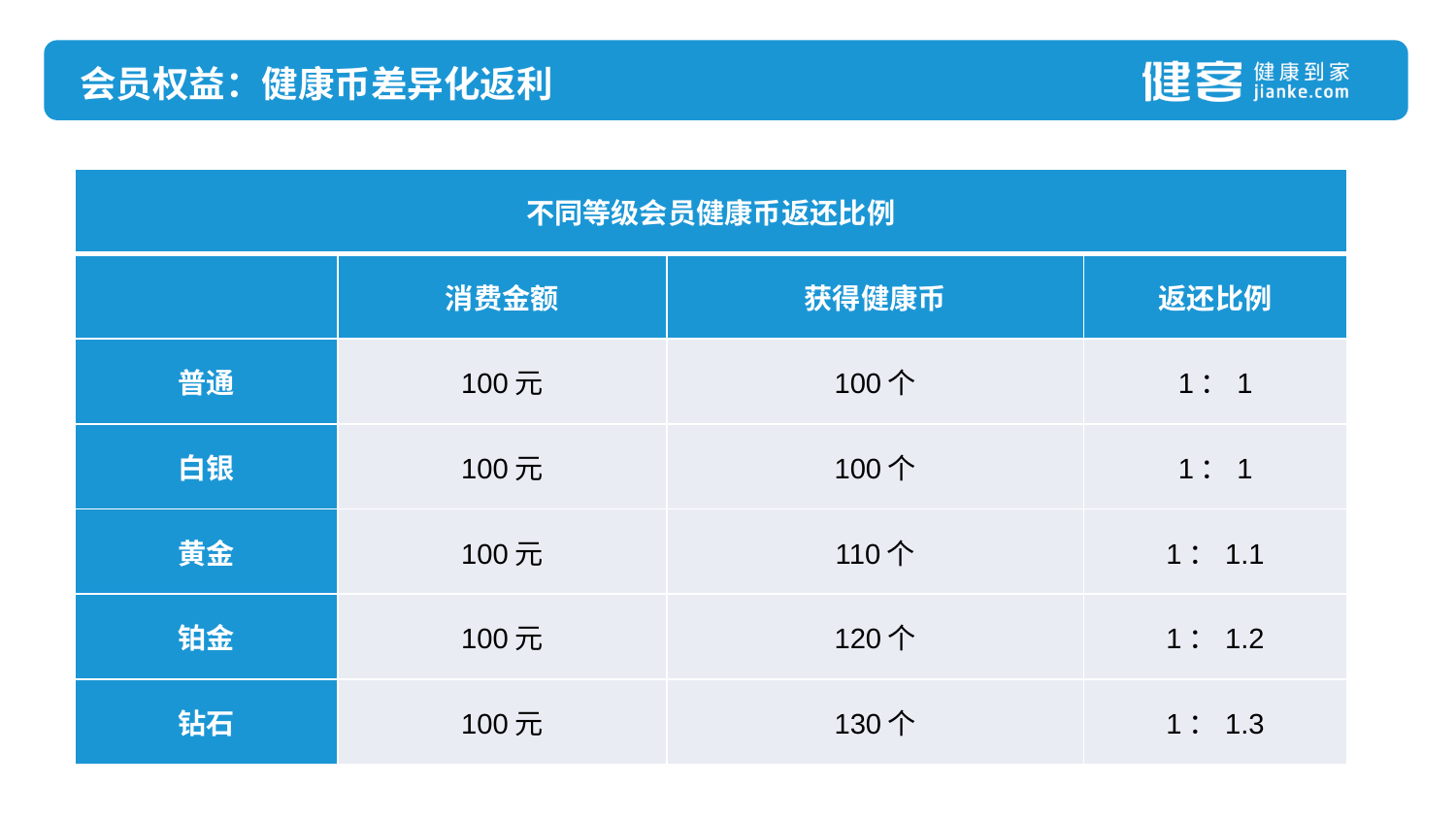

会员权益：健康币差异化返利
| 不同等级会员健康币返还比例 |  |  |  |
| --- | --- | --- | --- |
|  | 消费金额 | 获得健康币 | 返还比例 |
| 普通 | 100元 | 100个 | 1：1 |
| 白银 | 100元 | 100个 | 1：1 |
| 黄金 | 100元 | 110个 | 1：1.1 |
| 铂金 | 100元 | 120个 | 1：1.2 |
| 钻石 | 100元 | 130个 | 1：1.3 |